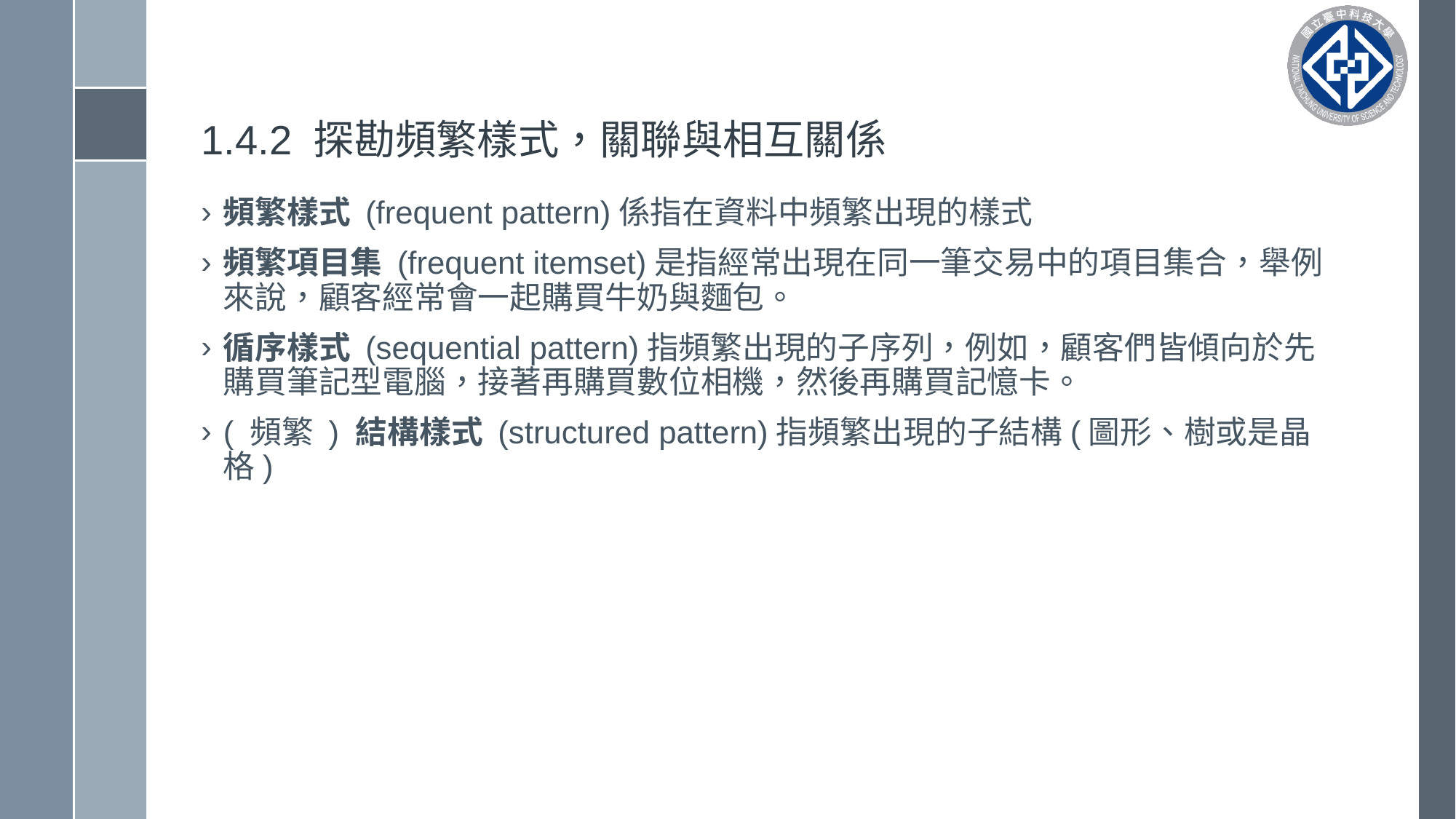

# 1.4.2 探勘頻繁樣式，關聯與相互關係
頻繁樣式 (frequent pattern)係指在資料中頻繁出現的樣式
頻繁項目集 (frequent itemset)是指經常出現在同一筆交易中的項目集合，舉例來說，顧客經常會一起購買牛奶與麵包。
循序樣式 (sequential pattern)指頻繁出現的子序列，例如，顧客們皆傾向於先購買筆記型電腦，接著再購買數位相機，然後再購買記憶卡。
( 頻繁 ) 結構樣式 (structured pattern)指頻繁出現的子結構(圖形、樹或是晶格)